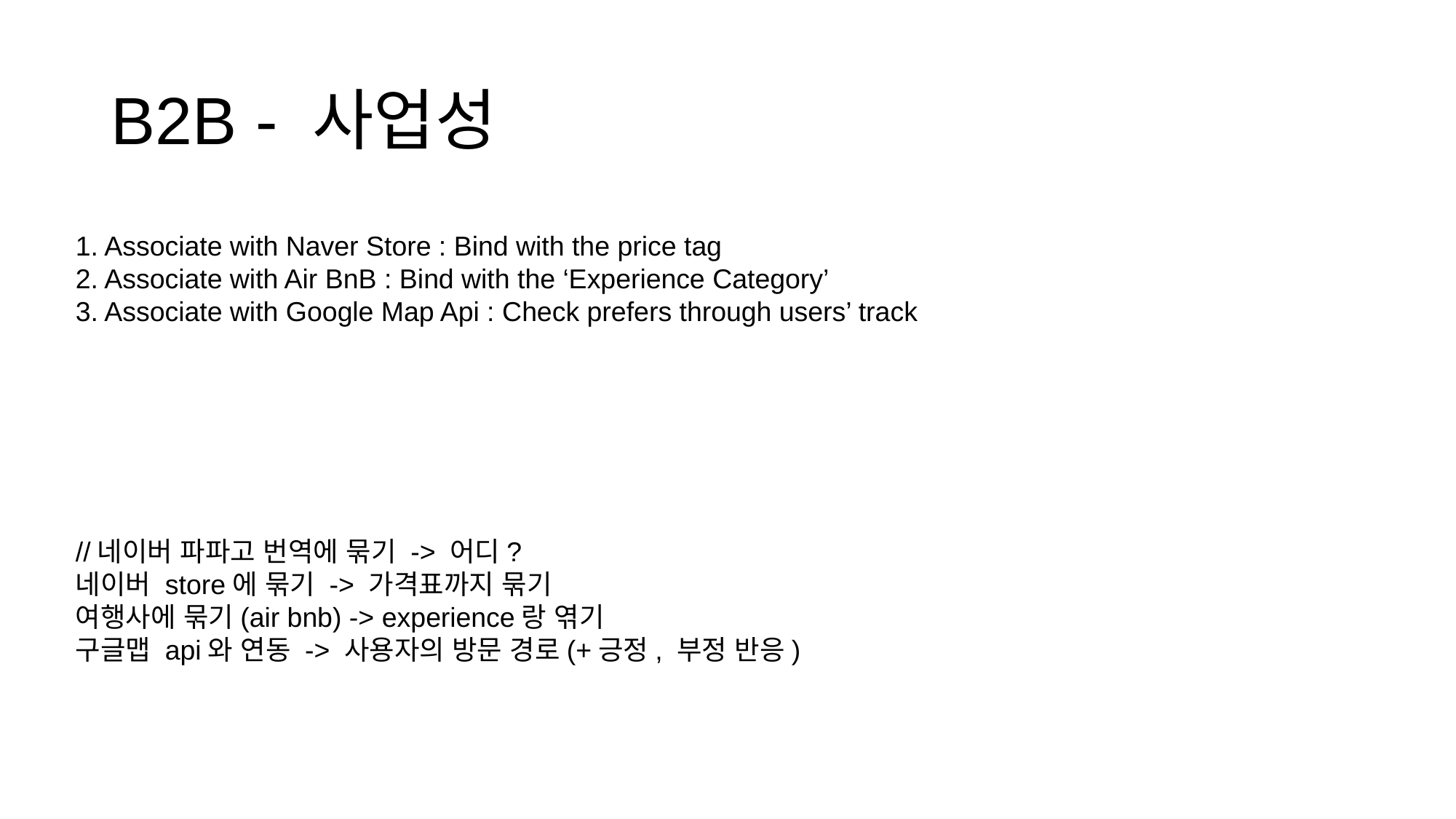

# B2B - 사업성
1. Associate with Naver Store : Bind with the price tag
2. Associate with Air BnB : Bind with the ‘Experience Category’
3. Associate with Google Map Api : Check prefers through users’ track

//네이버 파파고 번역에 묶기 -> 어디?
네이버 store에 묶기 -> 가격표까지 묶기
여행사에 묶기(air bnb) -> experience랑 엮기
구글맵 api와 연동 -> 사용자의 방문 경로(+긍정, 부정 반응)